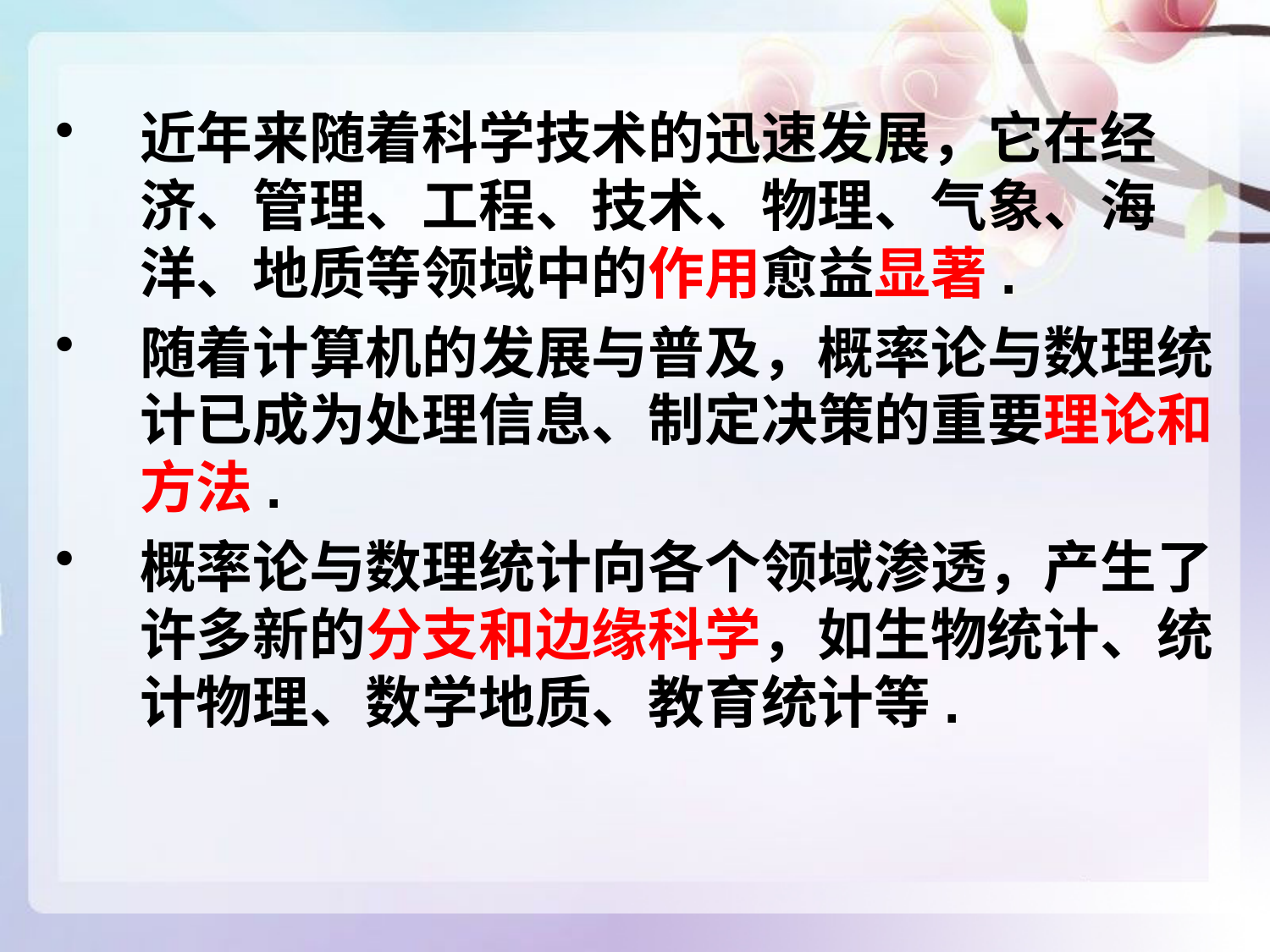

近年来随着科学技术的迅速发展，它在经济、管理、工程、技术、物理、气象、海洋、地质等领域中的作用愈益显著.
随着计算机的发展与普及，概率论与数理统计已成为处理信息、制定决策的重要理论和方法.
概率论与数理统计向各个领域渗透，产生了许多新的分支和边缘科学，如生物统计、统计物理、数学地质、教育统计等.